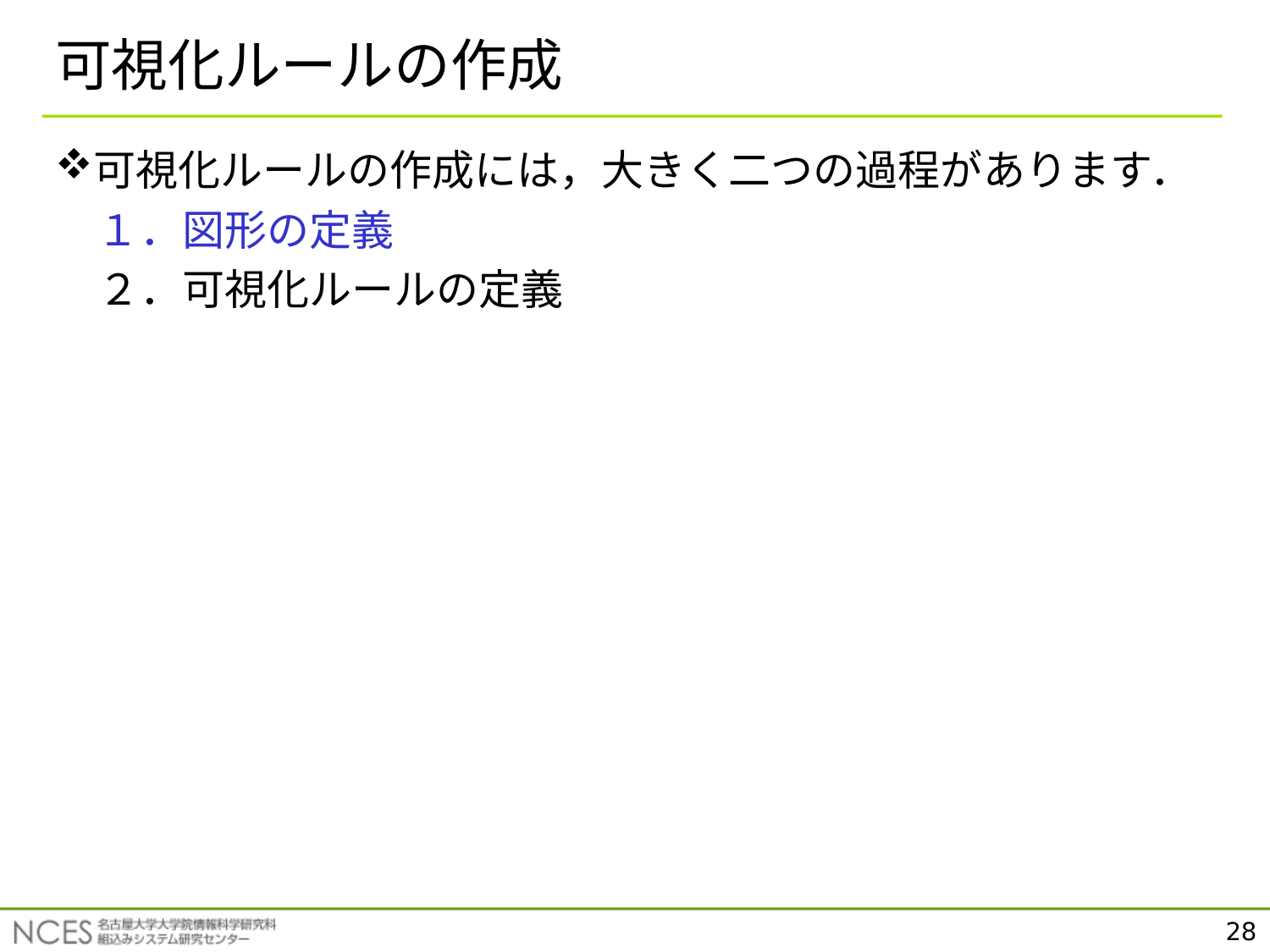

# 可視化ルールの作成
可視化ルールの作成には，大きく二つの過程があります．
　１．図形の定義
　２．可視化ルールの定義

28